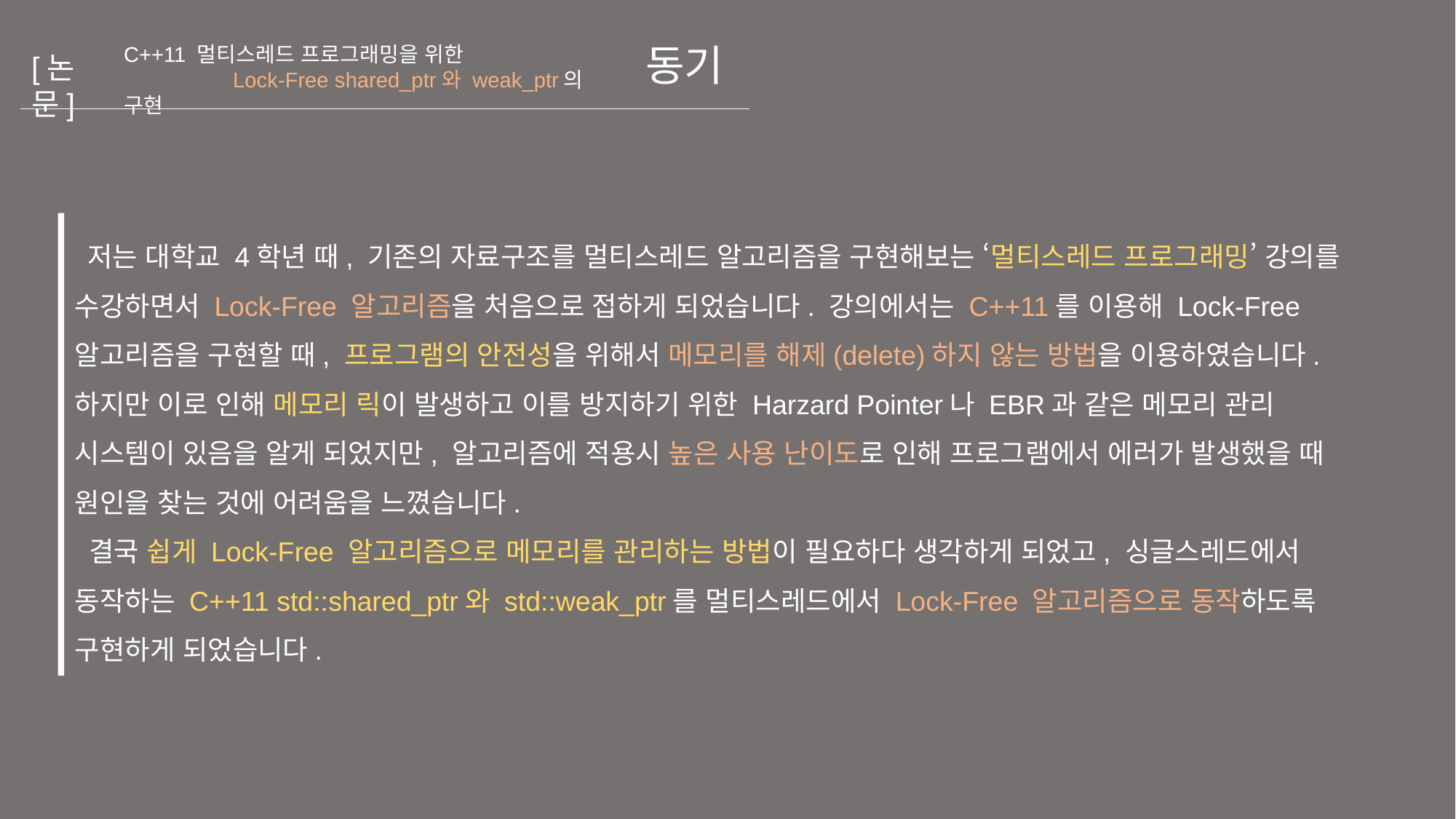

# 동기
C++11 멀티스레드 프로그래밍을 위한
	Lock-Free shared_ptr와 weak_ptr의 구현
[논문]
 저는 대학교 4학년 때, 기존의 자료구조를 멀티스레드 알고리즘을 구현해보는 ‘멀티스레드 프로그래밍’ 강의를 수강하면서 Lock-Free 알고리즘을 처음으로 접하게 되었습니다. 강의에서는 C++11를 이용해 Lock-Free 알고리즘을 구현할 때, 프로그램의 안전성을 위해서 메모리를 해제(delete)하지 않는 방법을 이용하였습니다. 하지만 이로 인해 메모리 릭이 발생하고 이를 방지하기 위한 Harzard Pointer나 EBR과 같은 메모리 관리 시스템이 있음을 알게 되었지만, 알고리즘에 적용시 높은 사용 난이도로 인해 프로그램에서 에러가 발생했을 때 원인을 찾는 것에 어려움을 느꼈습니다.
 결국 쉽게 Lock-Free 알고리즘으로 메모리를 관리하는 방법이 필요하다 생각하게 되었고, 싱글스레드에서 동작하는 C++11 std::shared_ptr와 std::weak_ptr를 멀티스레드에서 Lock-Free 알고리즘으로 동작하도록 구현하게 되었습니다.